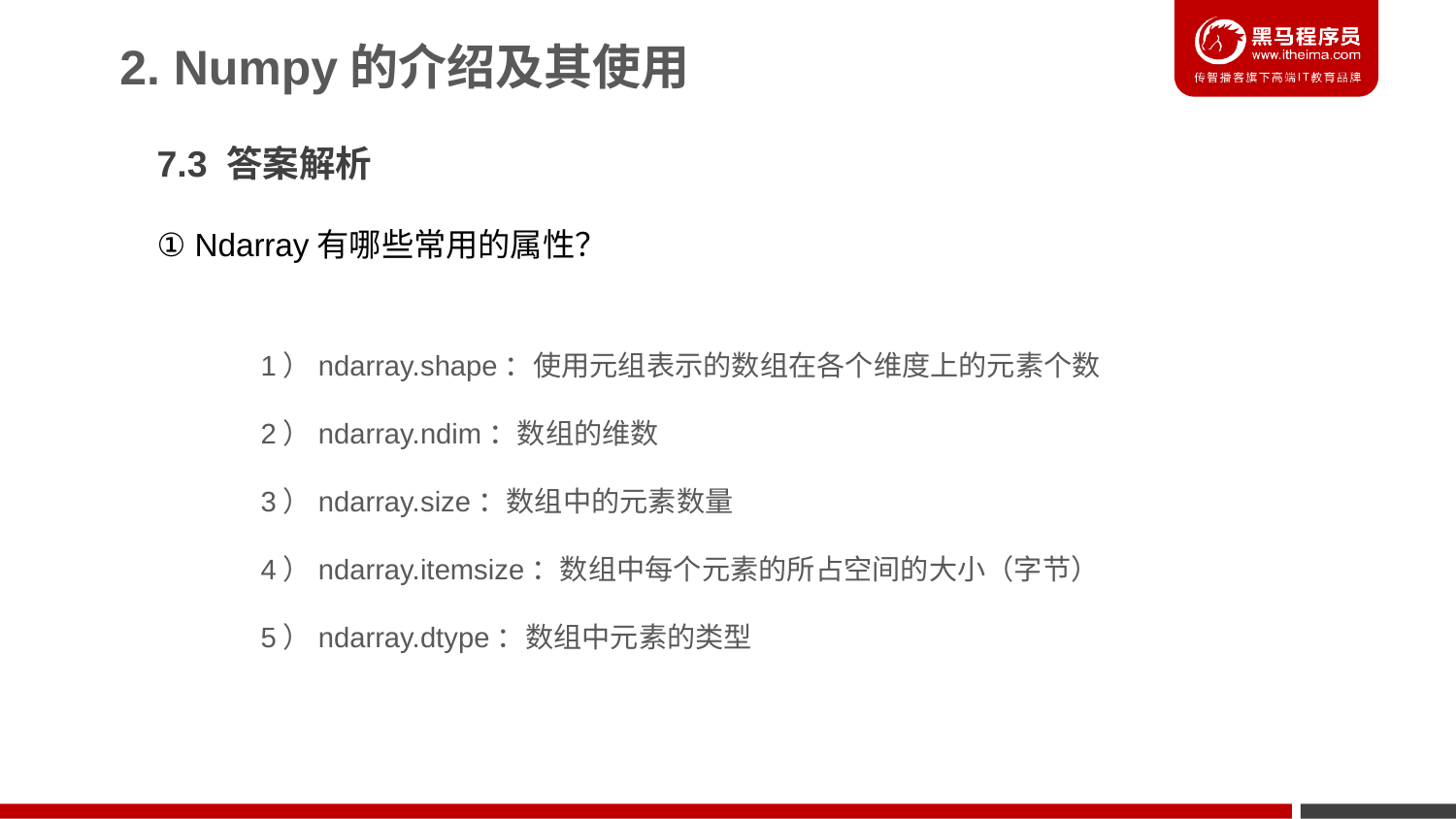

2. Numpy的介绍及其使用
7.3 答案解析
① Ndarray有哪些常用的属性？
1）ndarray.shape：使用元组表示的数组在各个维度上的元素个数

2）ndarray.ndim：数组的维数

3）ndarray.size：数组中的元素数量

4）ndarray.itemsize：数组中每个元素的所占空间的大小（字节）

5）ndarray.dtype：数组中元素的类型